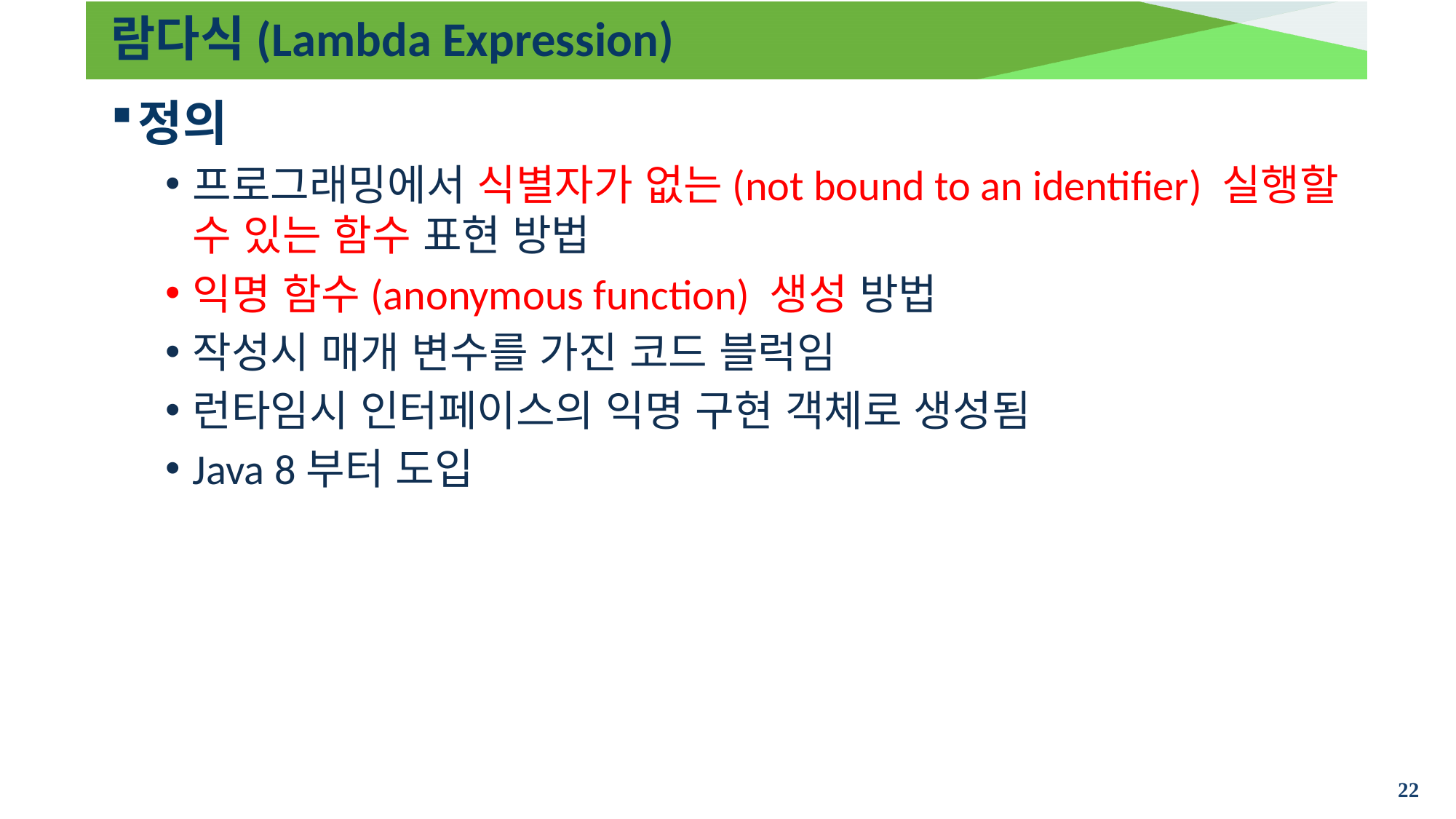

# 람다식(Lambda Expression)
정의
프로그래밍에서 식별자가 없는(not bound to an identifier) 실행할 수 있는 함수 표현 방법
익명 함수(anonymous function) 생성 방법
작성시 매개 변수를 가진 코드 블럭임
런타임시 인터페이스의 익명 구현 객체로 생성됨
Java 8부터 도입

22